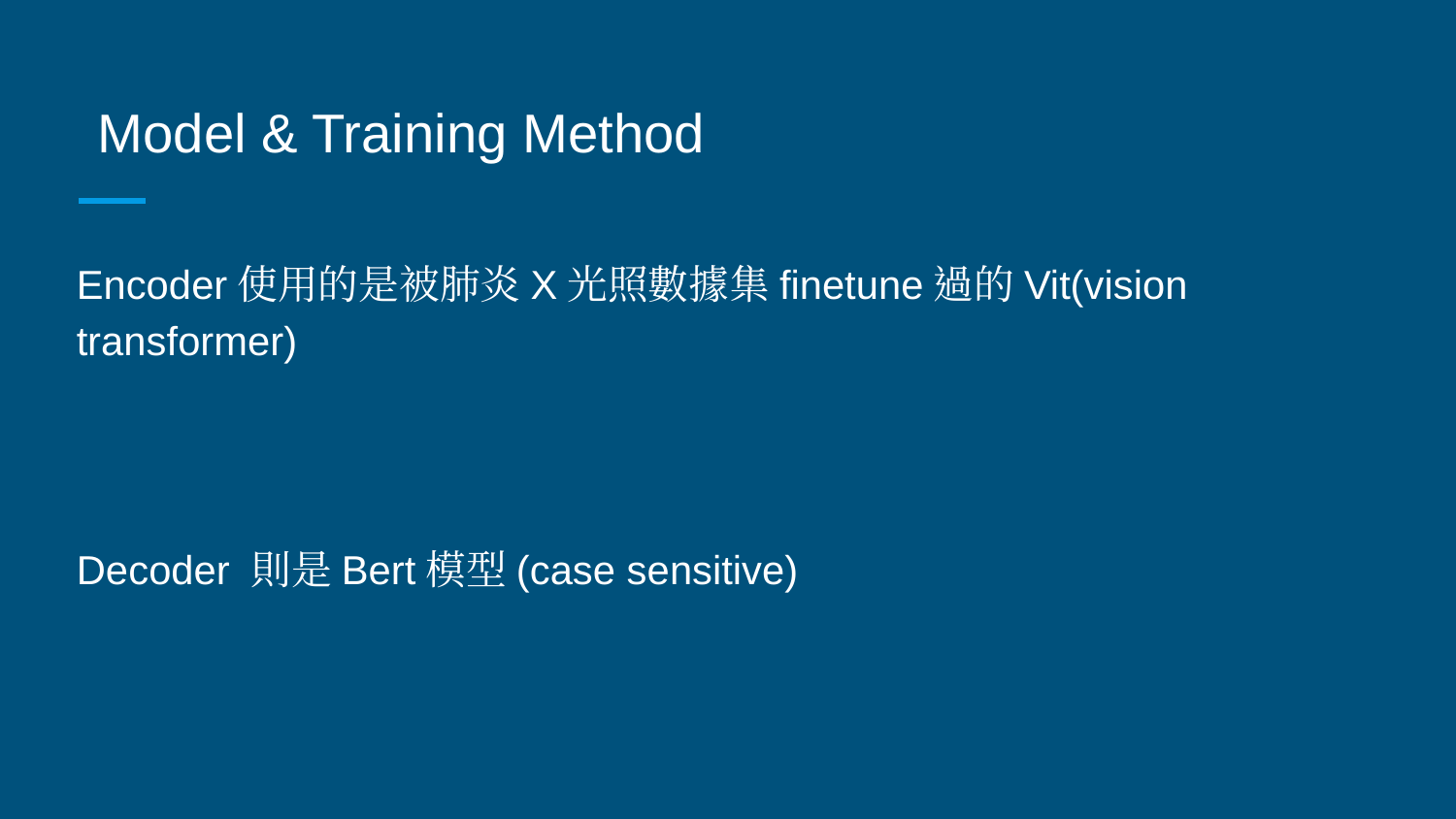

# Model & Training Method
Encoder使用的是被肺炎X光照數據集finetune過的Vit(vision transformer)

Decoder 則是Bert模型(case sensitive)